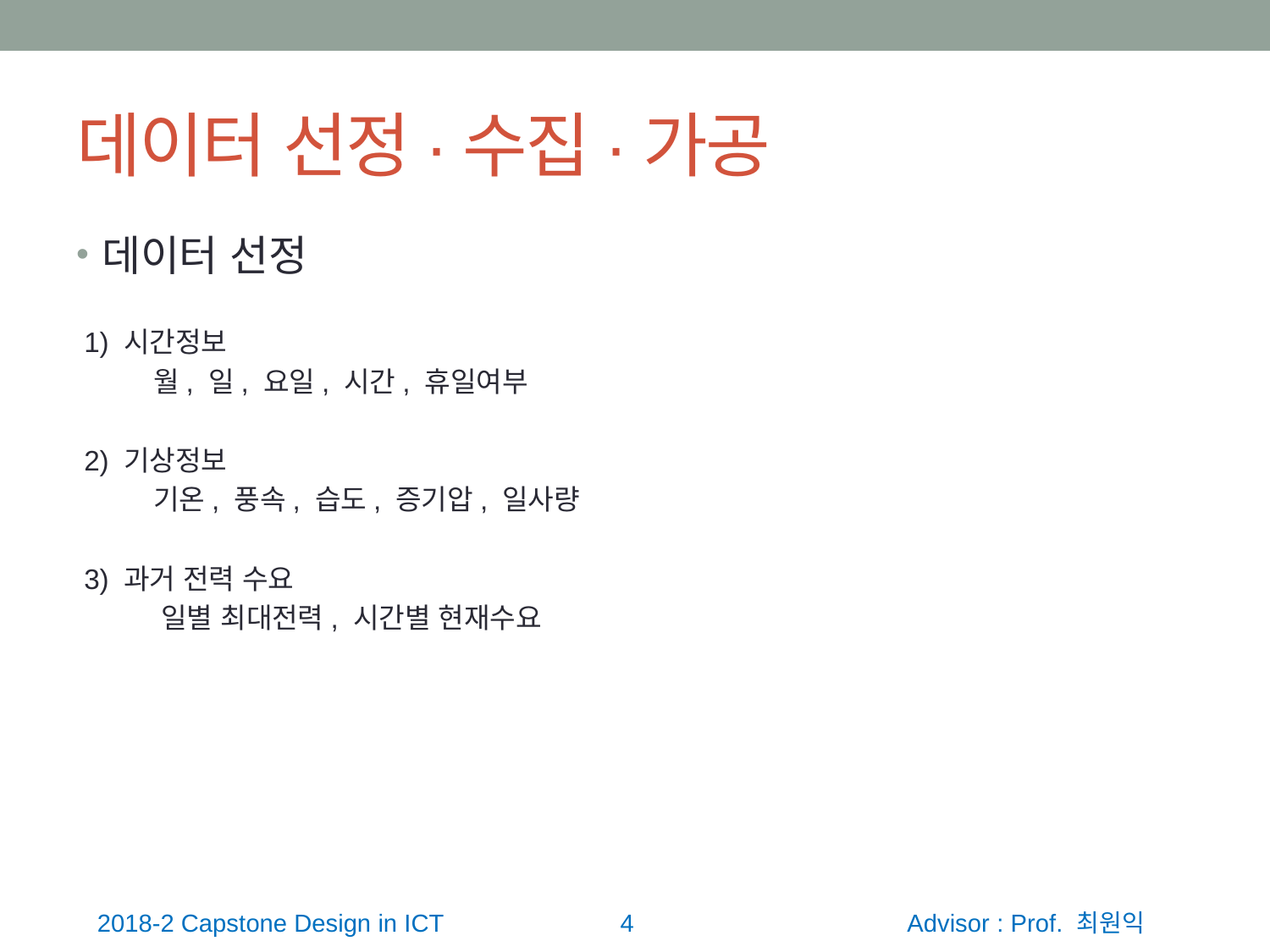

# 데이터 선정 ∙ 수집 ∙ 가공
데이터 선정

 1) 시간정보
         월, 일, 요일, 시간, 휴일여부

 2) 기상정보
         기온, 풍속, 습도, 증기압, 일사량

 3) 과거 전력 수요
          일별 최대전력, 시간별 현재수요